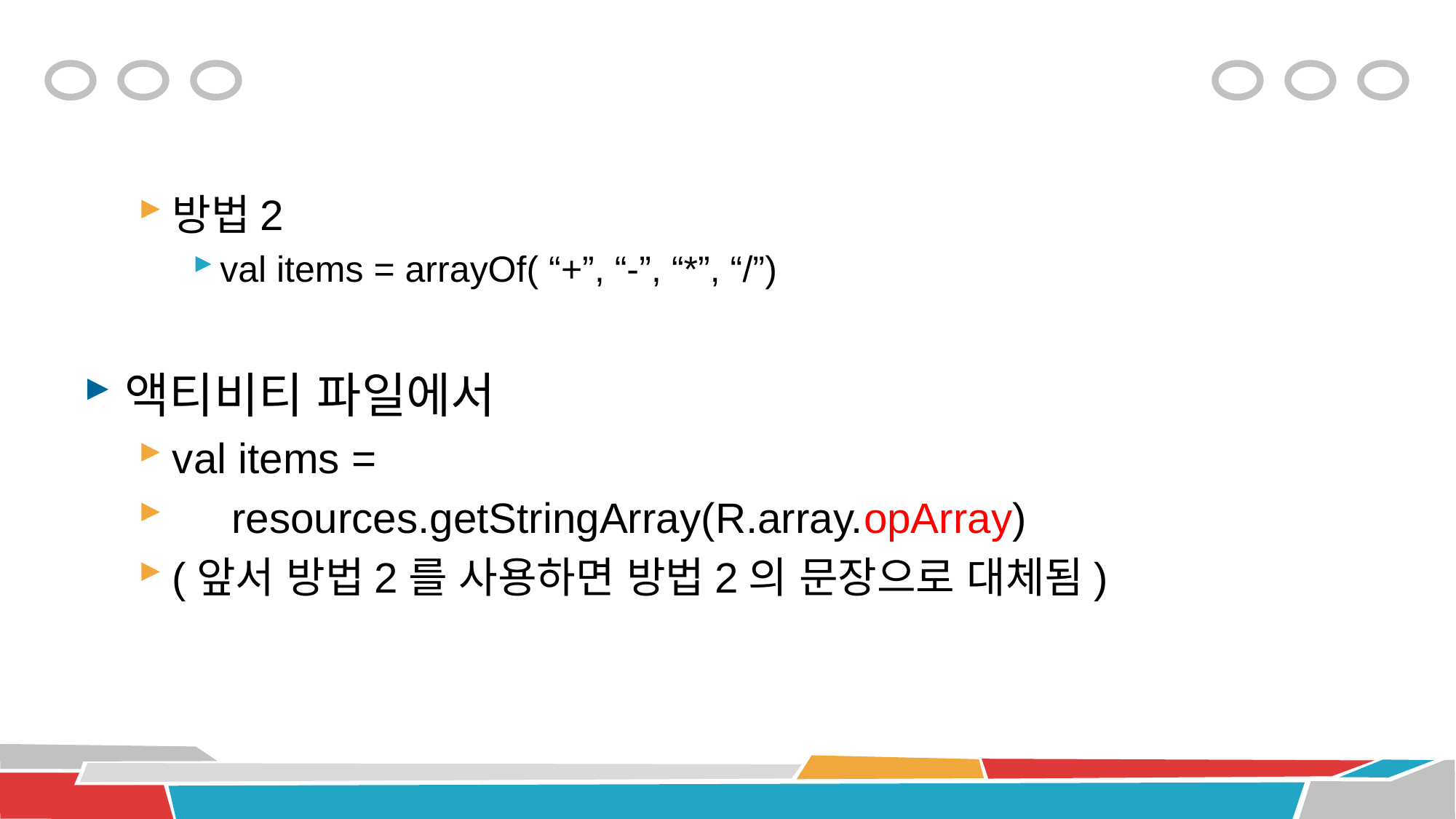

#
방법2
val items = arrayOf( “+”, “-”, “*”, “/”)

액티비티 파일에서
val items =
     resources.getStringArray(R.array.opArray)
(앞서 방법2를 사용하면 방법2의 문장으로 대체됨)